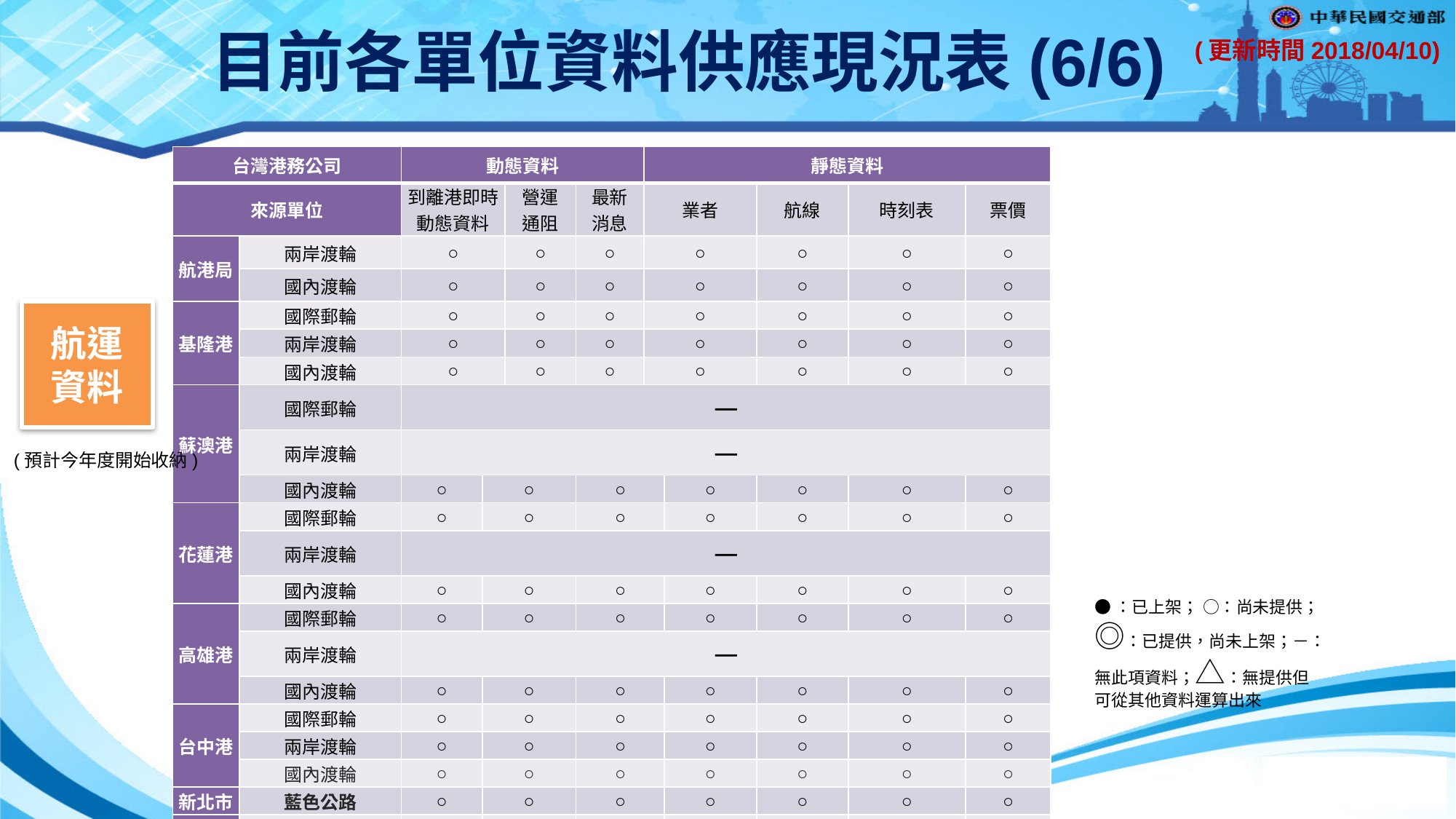

目前各單位資料供應現況表(6/6)
| 台灣港務公司 |  | 動態資料 |  |  |  | 靜態資料 |  |  |  |  |
| --- | --- | --- | --- | --- | --- | --- | --- | --- | --- | --- |
| 來源單位 |  | 到離港即時動態資料 |  | 營運 通阻 | 最新 消息 | 業者 |  | 航線 | 時刻表 | 票價 |
| 航港局 | 兩岸渡輪 | ○ |  | ○ | ○ | ○ |  | ○ | ○ | ○ |
|  | 國內渡輪 | ○ |  | ○ | ○ | ○ |  | ○ | ○ | ○ |
| 基隆港 | 國際郵輪 | ○ |  | ○ | ○ | ○ |  | ○ | ○ | ○ |
|  | 兩岸渡輪 | ○ |  | ○ | ○ | ○ |  | ○ | ○ | ○ |
|  | 國內渡輪 | ○ |  | ○ | ○ | ○ |  | ○ | ○ | ○ |
| 蘇澳港 | 國際郵輪 | － |  |  |  |  |  |  |  |  |
|  | 兩岸渡輪 | － |  |  |  |  |  |  |  |  |
|  | 國內渡輪 | ○ | ○ |  | ○ |  | ○ | ○ | ○ | ○ |
| 花蓮港 | 國際郵輪 | ○ | ○ |  | ○ |  | ○ | ○ | ○ | ○ |
|  | 兩岸渡輪 | － |  |  |  |  |  |  |  |  |
|  | 國內渡輪 | ○ | ○ |  | ○ |  | ○ | ○ | ○ | ○ |
| 高雄港 | 國際郵輪 | ○ | ○ |  | ○ |  | ○ | ○ | ○ | ○ |
|  | 兩岸渡輪 | － |  |  |  |  |  |  |  |  |
|  | 國內渡輪 | ○ | ○ |  | ○ |  | ○ | ○ | ○ | ○ |
| 台中港 | 國際郵輪 | ○ | ○ |  | ○ |  | ○ | ○ | ○ | ○ |
|  | 兩岸渡輪 | ○ | ○ |  | ○ |  | ○ | ○ | ○ | ○ |
|  | 國內渡輪 | ○ | ○ |  | ○ |  | ○ | ○ | ○ | ○ |
| 新北市 | 藍色公路 | ○ | ○ |  | ○ |  | ○ | ○ | ○ | ○ |
| 高雄市 | 藍色公路 | ○ | ○ |  | ○ |  | ○ | ○ | ○ | ○ |
航運
資料
(預計今年度開始收納)
●：已上架； ○：尚未提供；◎：已提供，尚未上架；－：無此項資料；△：無提供但可從其他資料運算出來
6